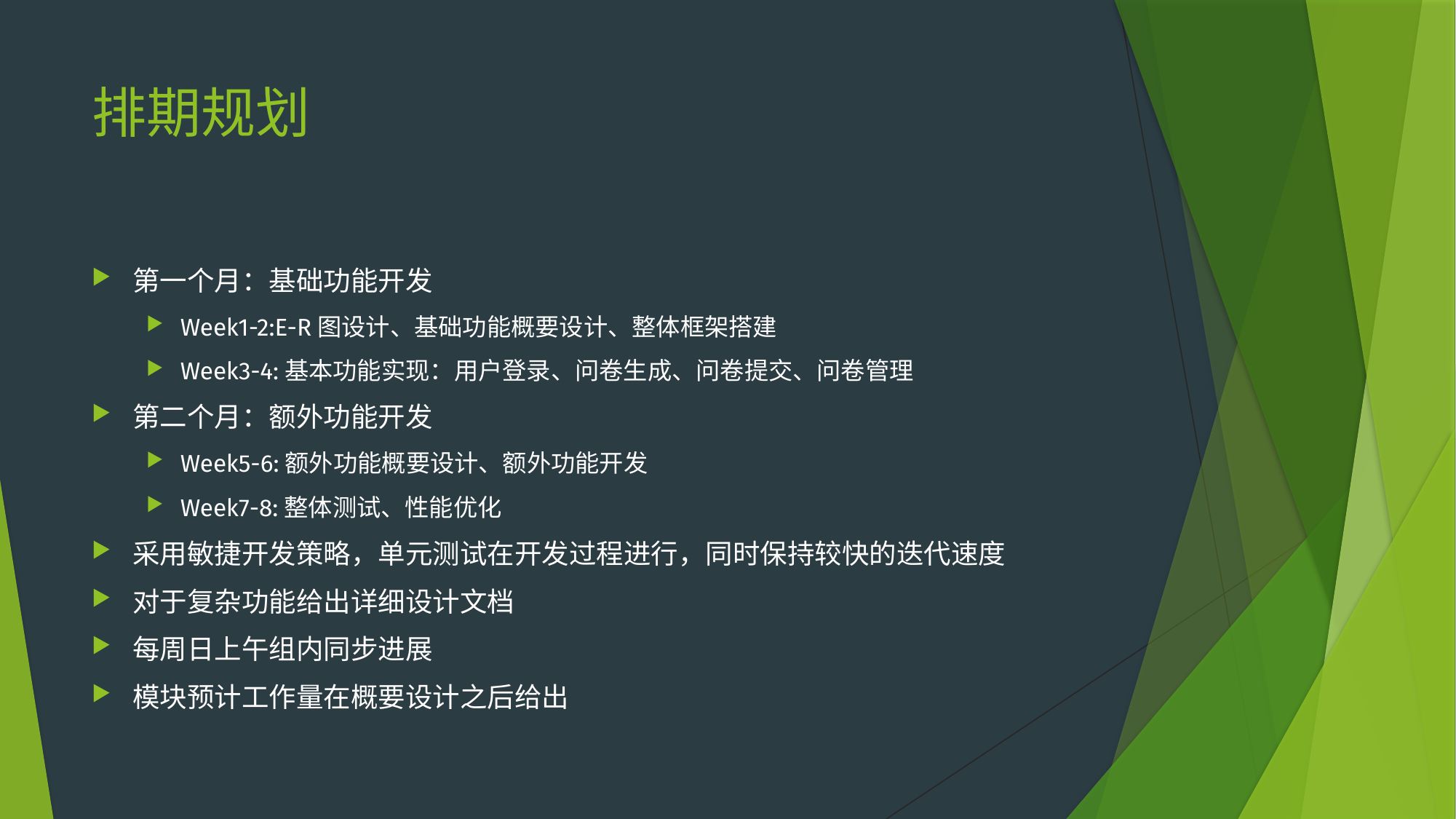

# 排期规划
第一个月：基础功能开发
Week1-2:E-R图设计、基础功能概要设计、整体框架搭建
Week3-4:基本功能实现：用户登录、问卷生成、问卷提交、问卷管理
第二个月：额外功能开发
Week5-6:额外功能概要设计、额外功能开发
Week7-8:整体测试、性能优化
采用敏捷开发策略，单元测试在开发过程进行，同时保持较快的迭代速度
对于复杂功能给出详细设计文档
每周日上午组内同步进展
模块预计工作量在概要设计之后给出